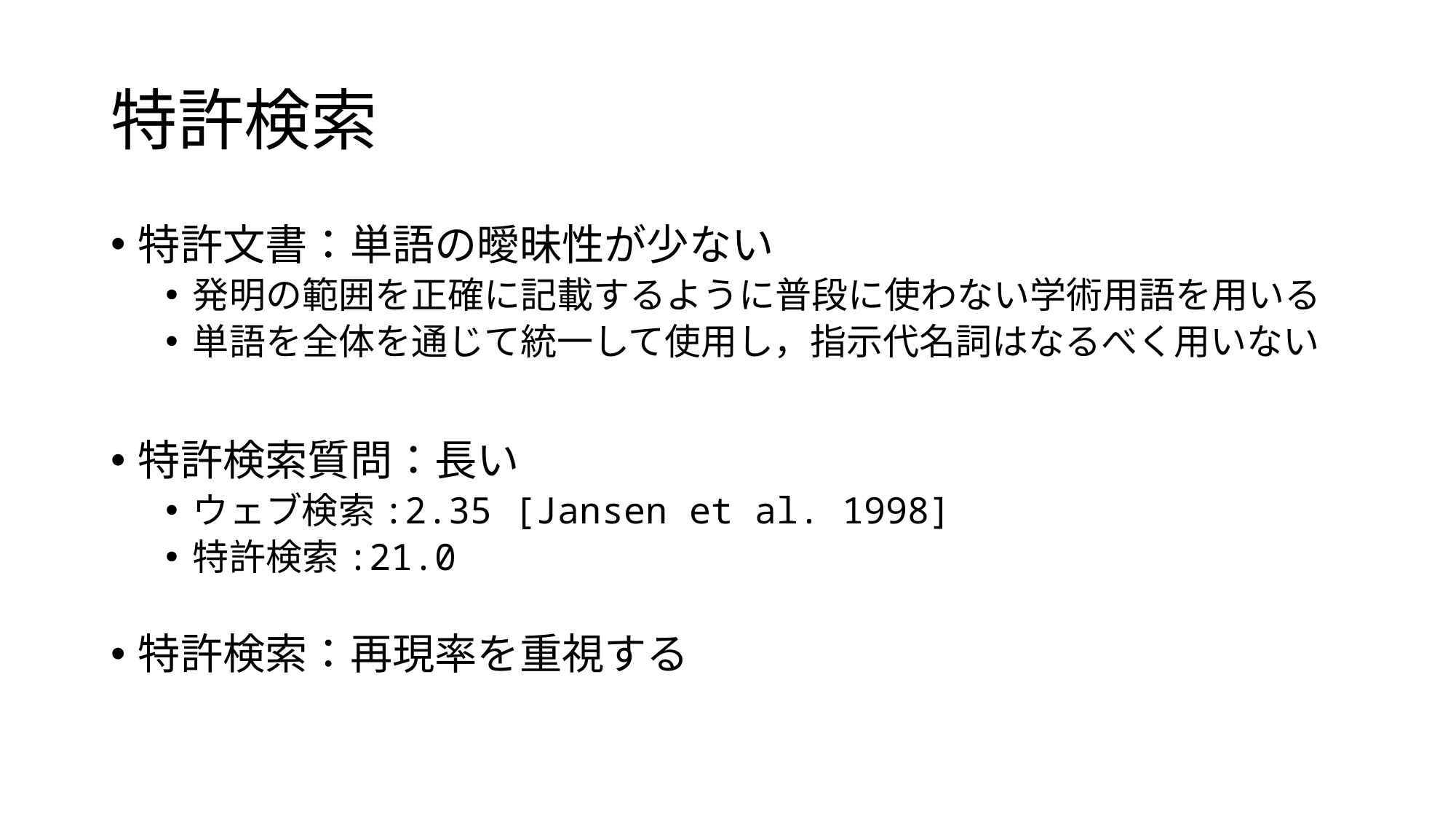

# 特許検索
特許文書：単語の曖昧性が少ない
発明の範囲を正確に記載するように普段に使わない学術用語を用いる
単語を全体を通じて統一して使用し，指示代名詞はなるべく用いない

特許検索質問：長い
ウェブ検索:2.35 [Jansen et al. 1998]
特許検索:21.0
特許検索：再現率を重視する